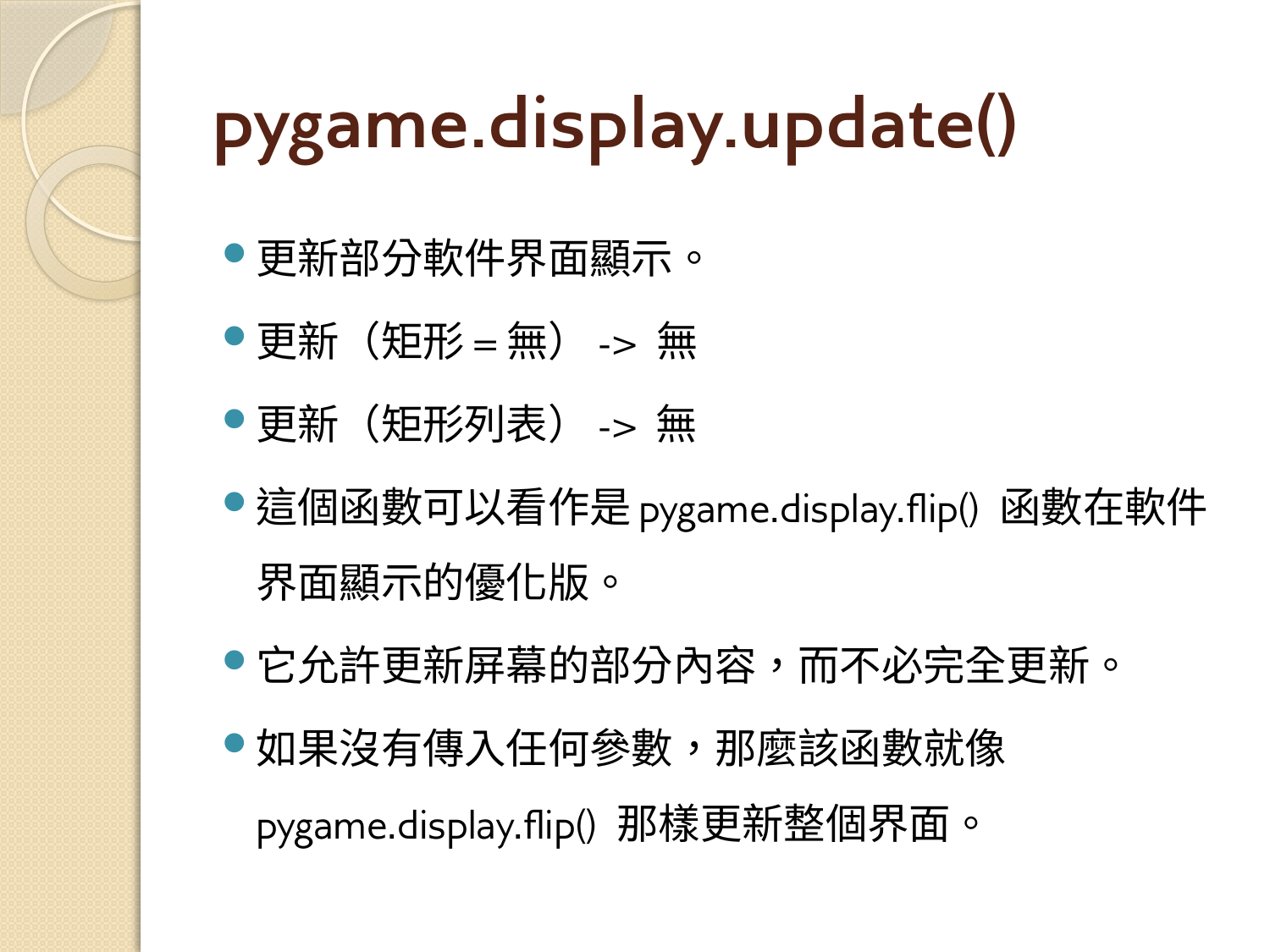

# pygame.display.update()
更新部分軟件界面顯示。
更新（矩形=無）-> 無
更新（矩形列表）-> 無
這個函數可以看作是pygame.display.flip() 函數在軟件界面顯示的優化版。
它允許更新屏幕的部分內容，而不必完全更新。
如果沒有傳入任何參數，那麼該函數就像pygame.display.flip() 那樣更新整個界面。